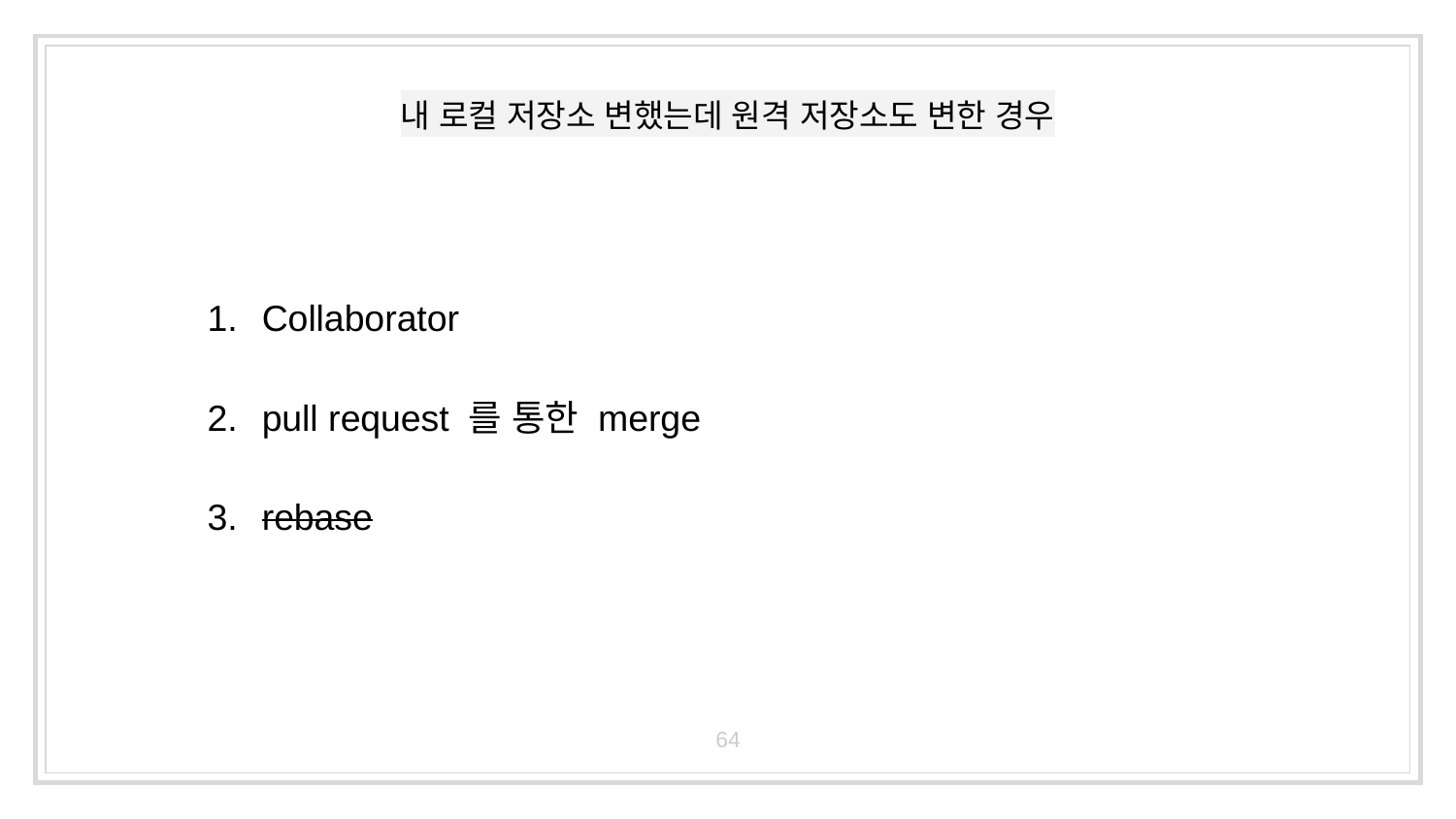

# 내 로컬 저장소 변했는데 원격 저장소도 변한 경우
Collaborator
pull request 를 통한 merge
rebase
64